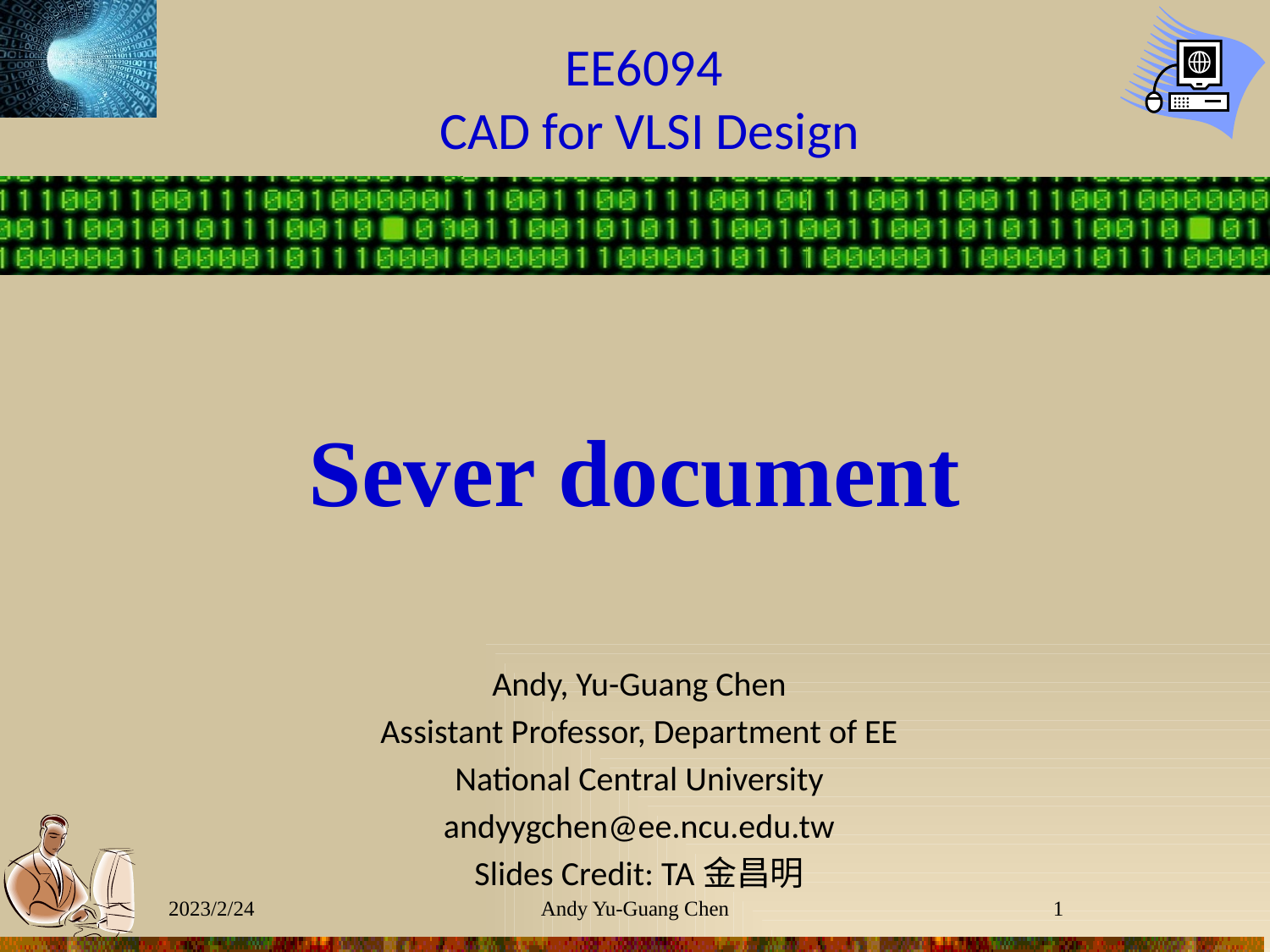

# Sever document
Andy, Yu-Guang Chen
Assistant Professor, Department of EE
National Central University
andyygchen@ee.ncu.edu.tw
Slides Credit: TA金昌明
2023/2/24
Andy Yu-Guang Chen
1